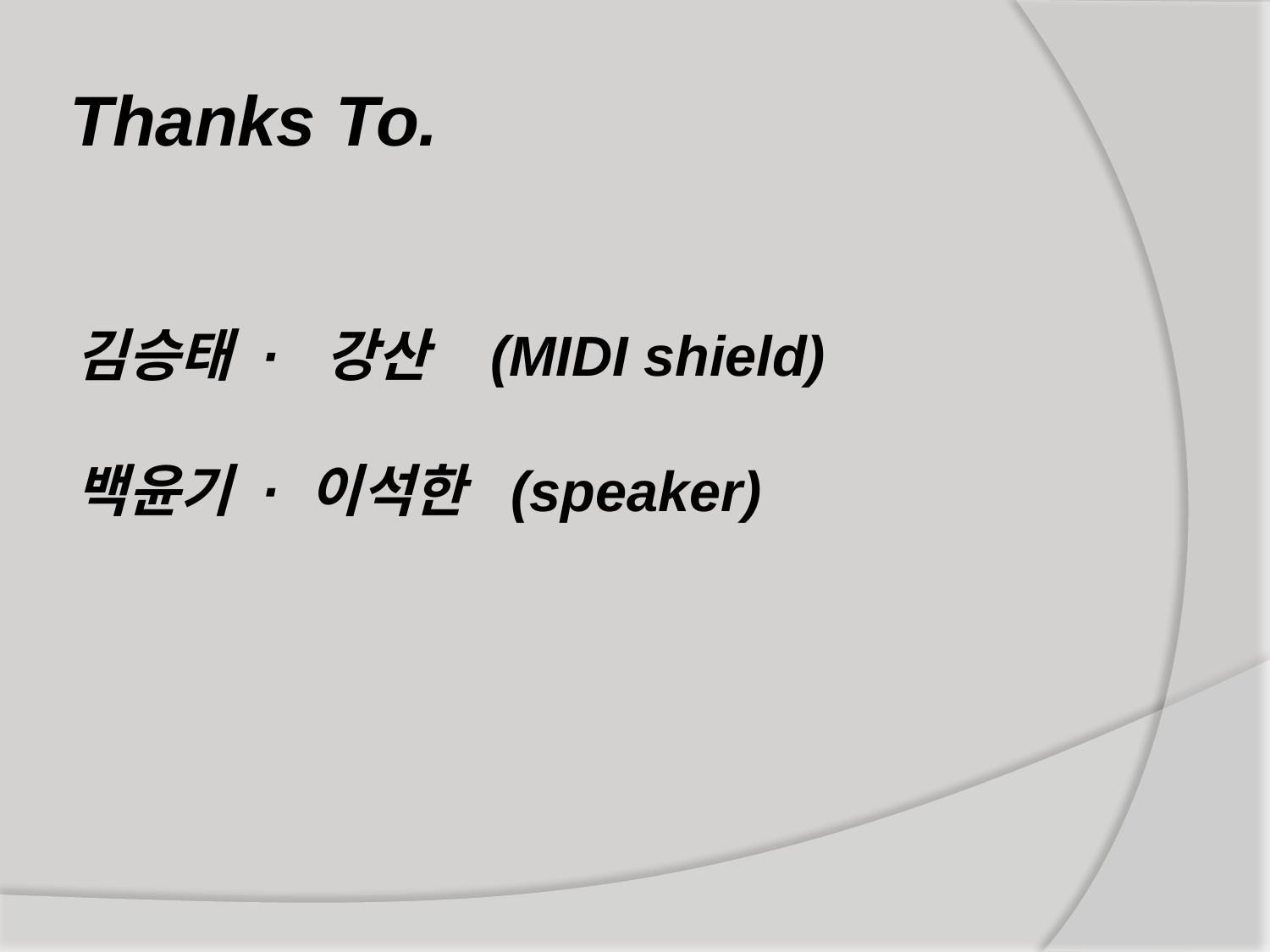

# Thanks To.

김승태 ·  강산   (MIDI shield)

백윤기 · 이석한  (speaker)